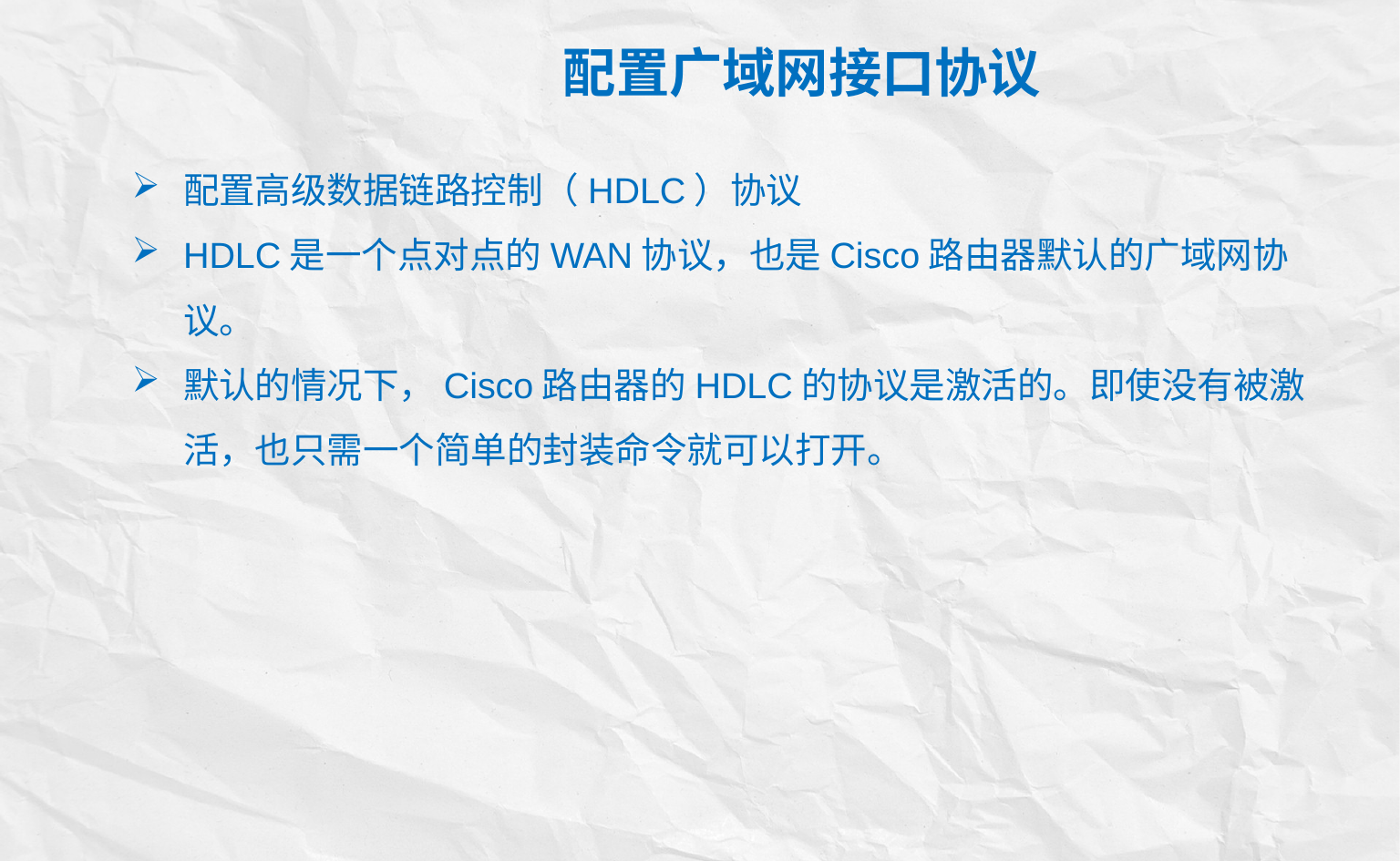

配置广域网接口协议
配置高级数据链路控制（HDLC）协议
HDLC是一个点对点的WAN协议，也是Cisco路由器默认的广域网协议。
默认的情况下，Cisco路由器的HDLC的协议是激活的。即使没有被激活，也只需一个简单的封装命令就可以打开。

8